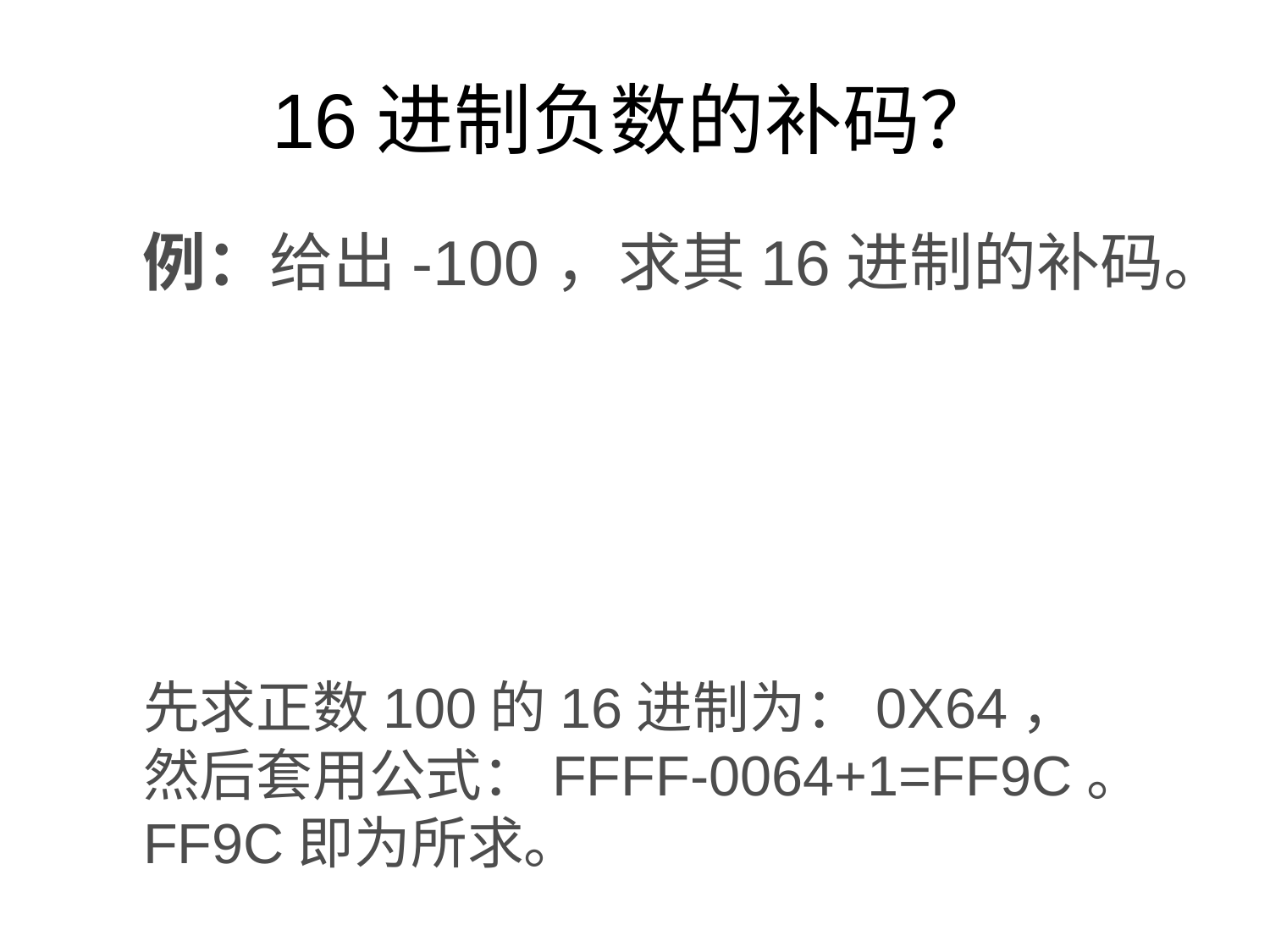

# 16进制负数的补码？
例：给出-100，求其16进制的补码。
先求正数100的16进制为：0X64，
然后套用公式：FFFF-0064+1=FF9C。
FF9C即为所求。